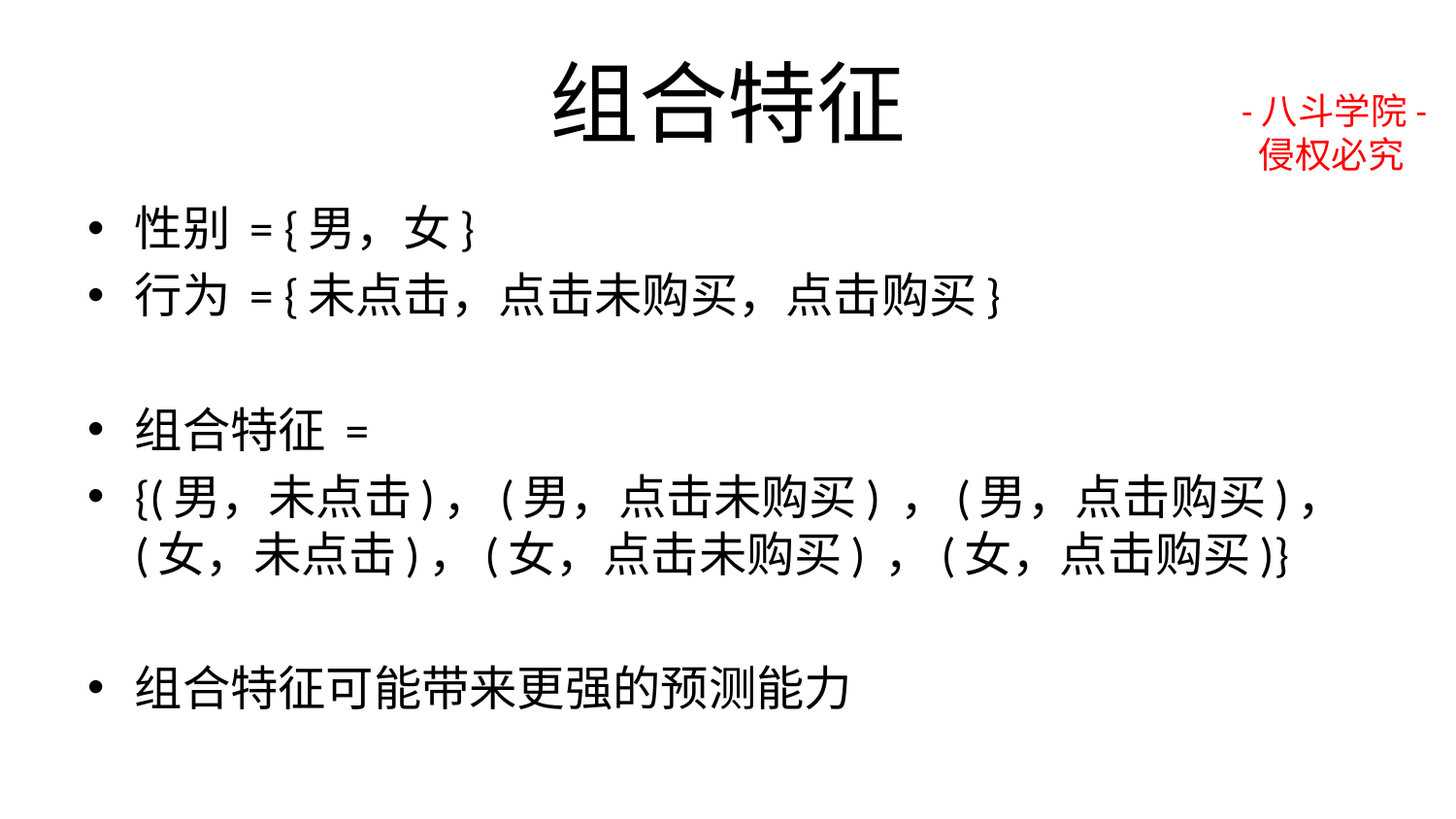

# 组合特征
-八斗学院-
 侵权必究
性别 = {男，女}
行为 = {未点击，点击未购买，点击购买}

组合特征 =
{(男，未点击)，(男，点击未购买) ，(男，点击购买)，(女，未点击)，(女，点击未购买) ，(女，点击购买)}

组合特征可能带来更强的预测能力